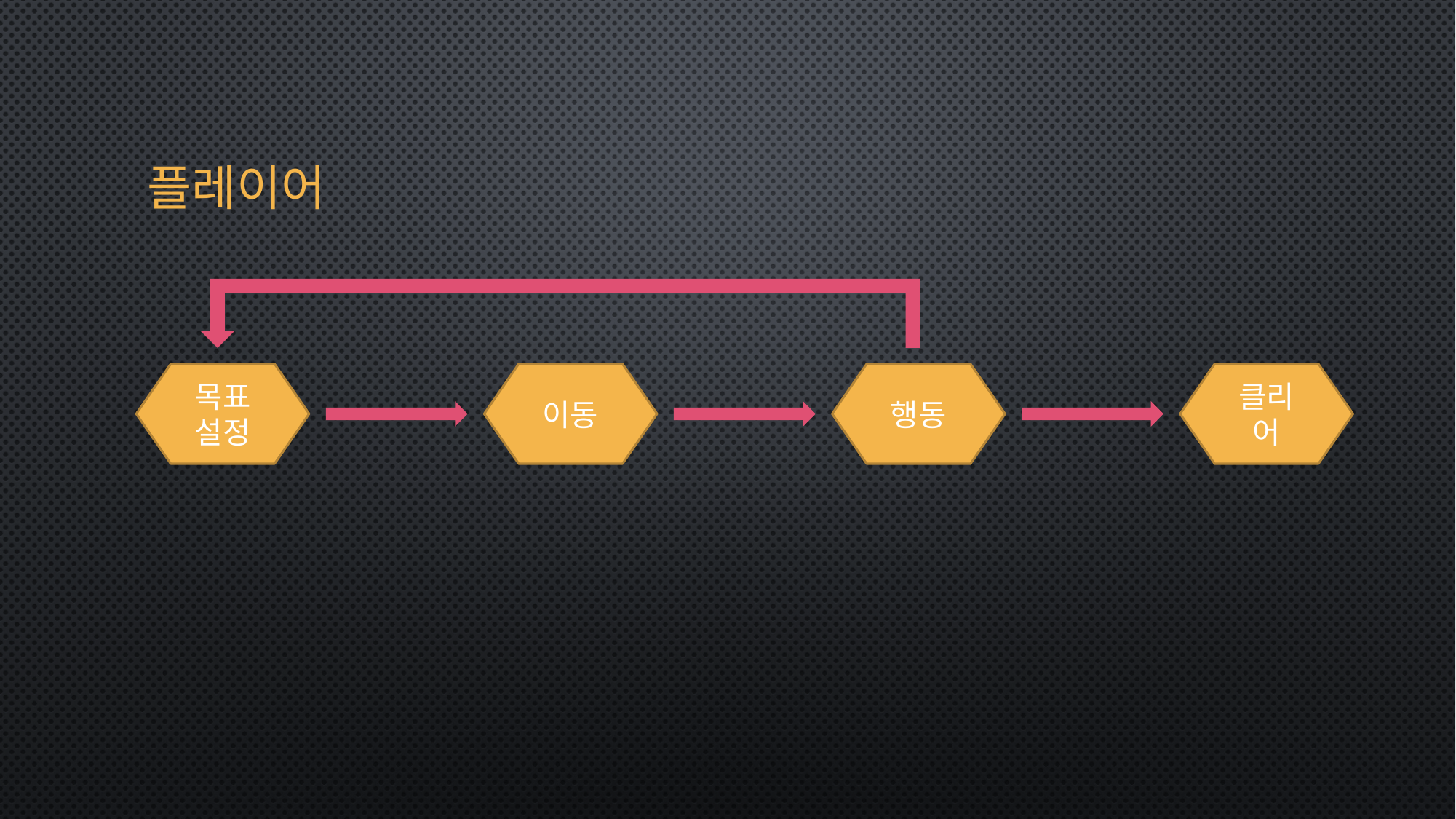

# 플레이어

클리어
목표 설정
이동
행동